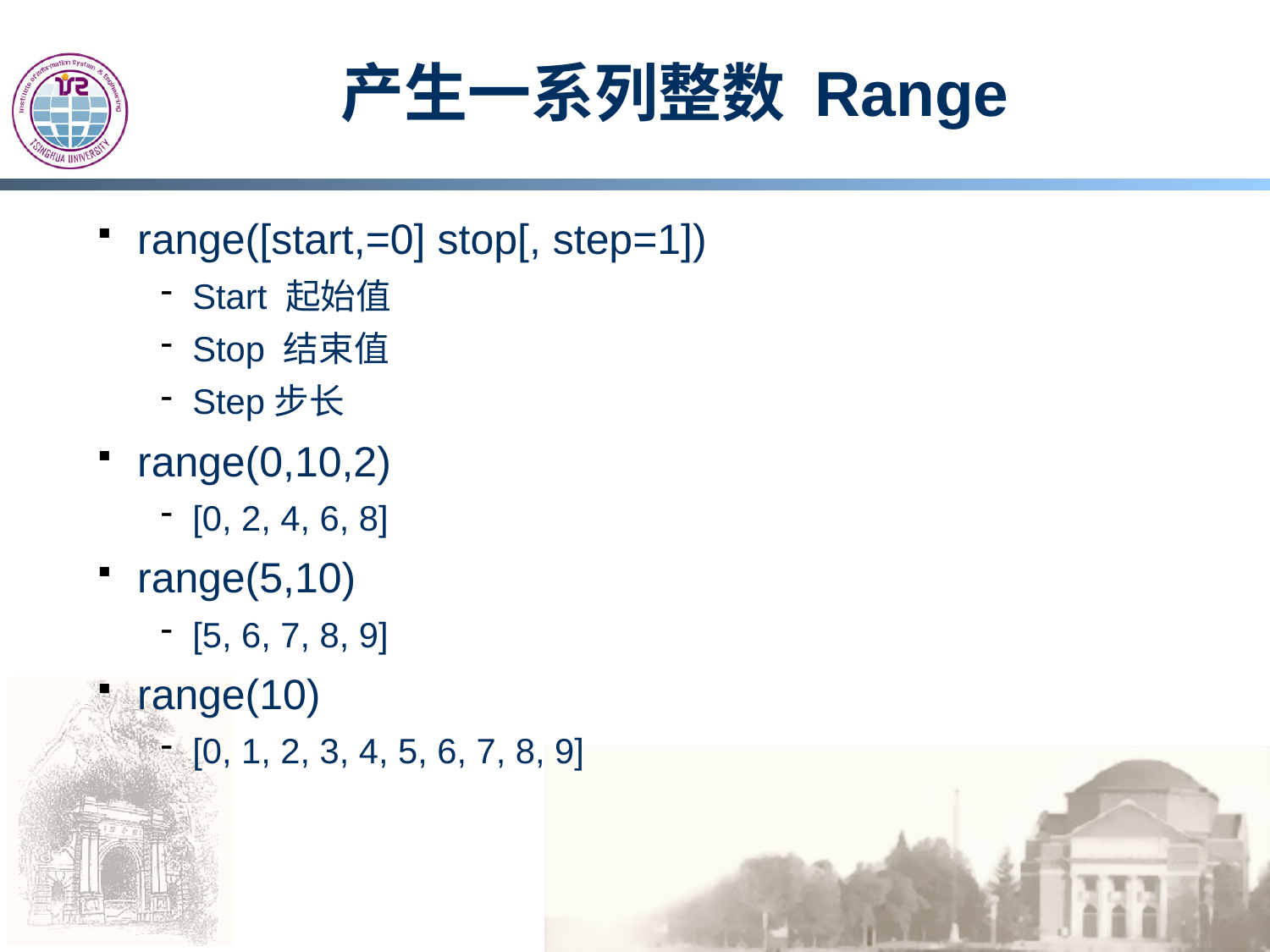

# 产生一系列整数 Range
range([start,=0] stop[, step=1])
Start 起始值
Stop 结束值
Step步长
range(0,10,2)
[0, 2, 4, 6, 8]
range(5,10)
[5, 6, 7, 8, 9]
range(10)
[0, 1, 2, 3, 4, 5, 6, 7, 8, 9]